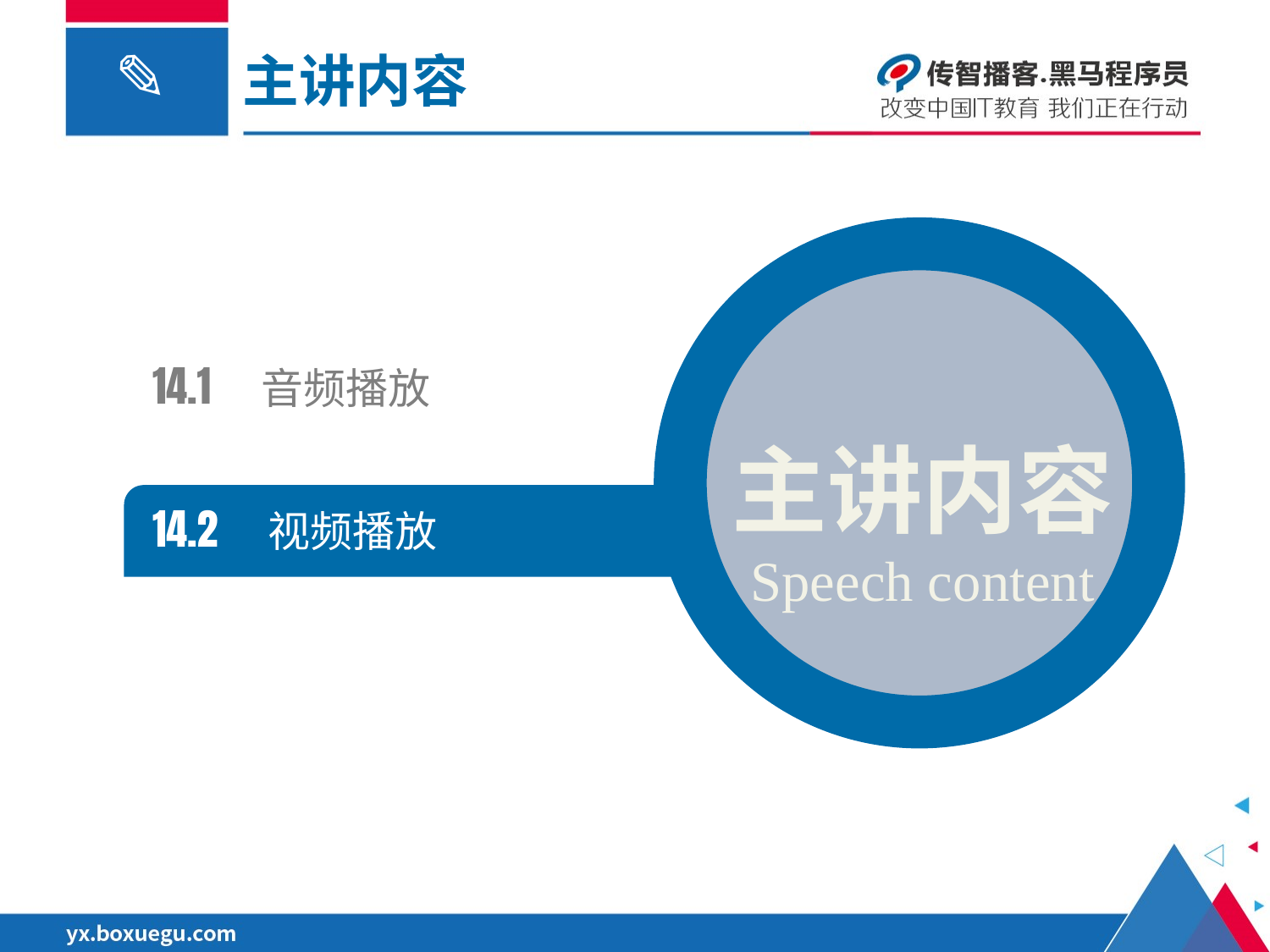

主讲内容

14.1    音频播放
主讲内容
Speech content

14.2    视频播放